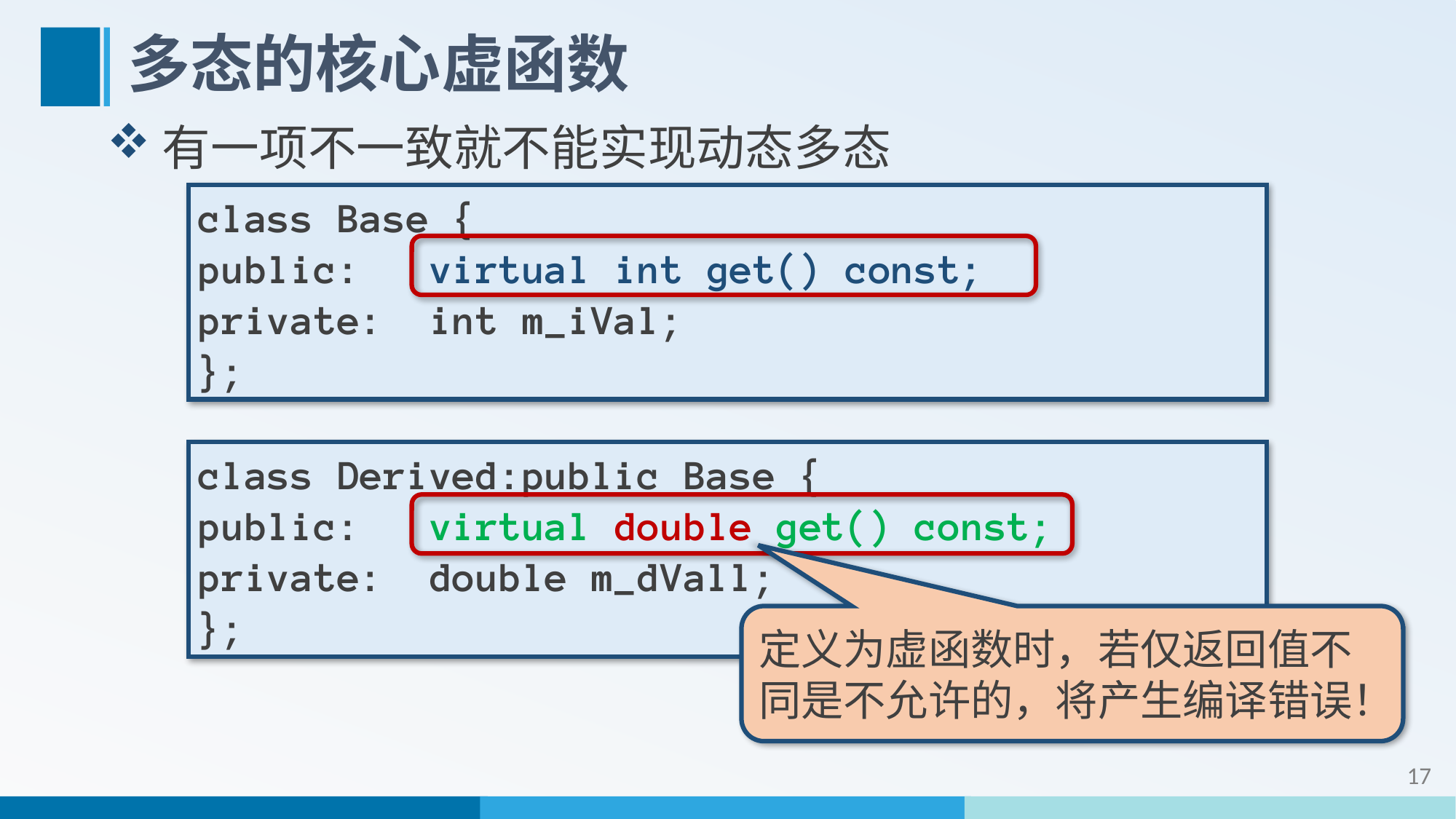

# 多态的核心虚函数
有一项不一致就不能实现动态多态
class Base {
public:   virtual int get() const;
private:  int m_iVal;
};

class Derived:public Base {
public:   virtual double get() const;
private:  double m_dVall;
};

定义为虚函数时，若仅返回值不同是不允许的，将产生编译错误！